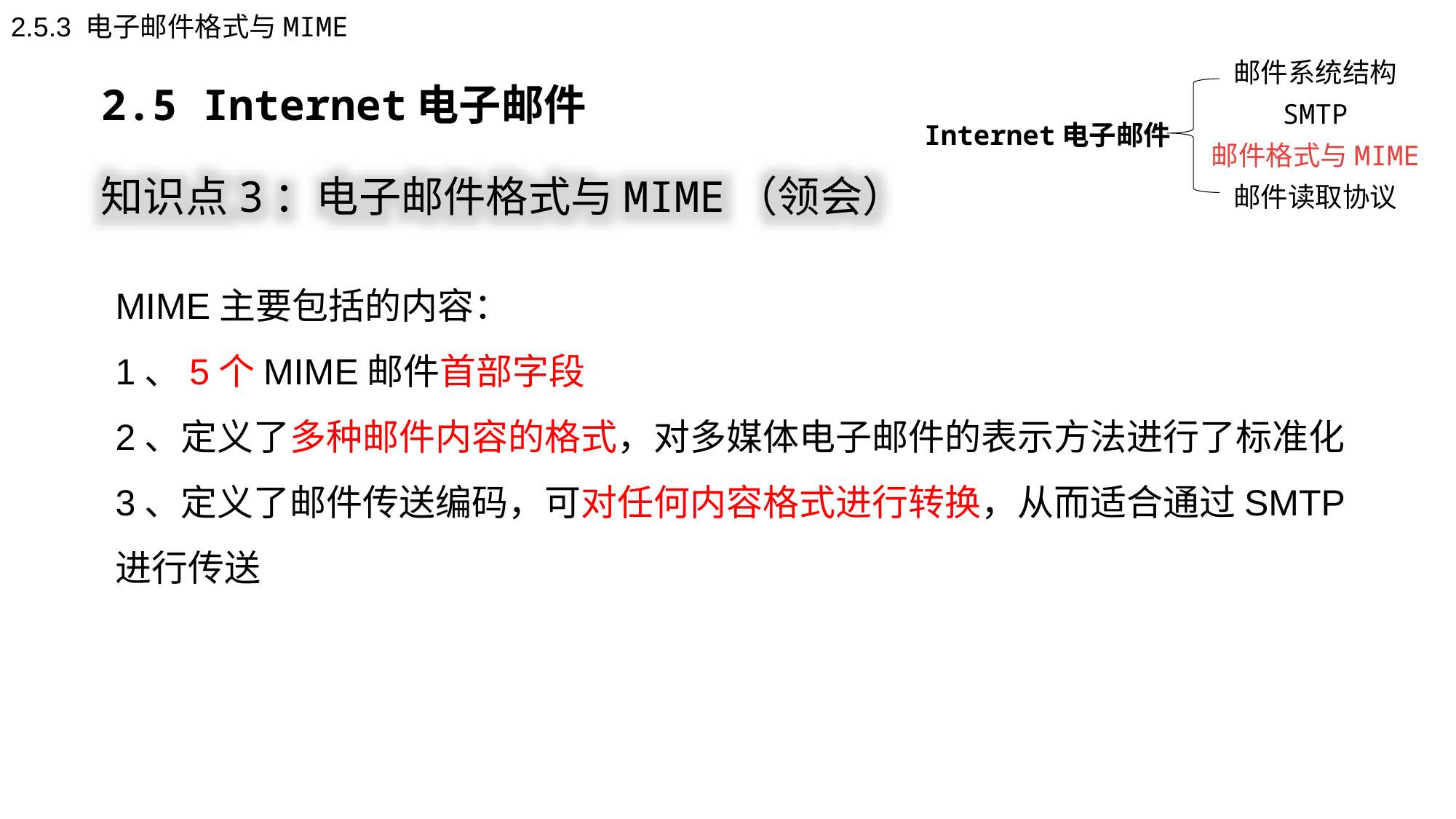

2.5.3 电子邮件格式与MIME
邮件系统结构

SMTP
Internet电子邮件
邮件格式与MIME
邮件读取协议
2.5 Internet电子邮件
知识点3：电子邮件格式与MIME（领会）
MIME主要包括的内容：
1、5个MIME邮件首部字段
2、定义了多种邮件内容的格式，对多媒体电子邮件的表示方法进行了标准化
3、定义了邮件传送编码，可对任何内容格式进行转换，从而适合通过SMTP进行传送